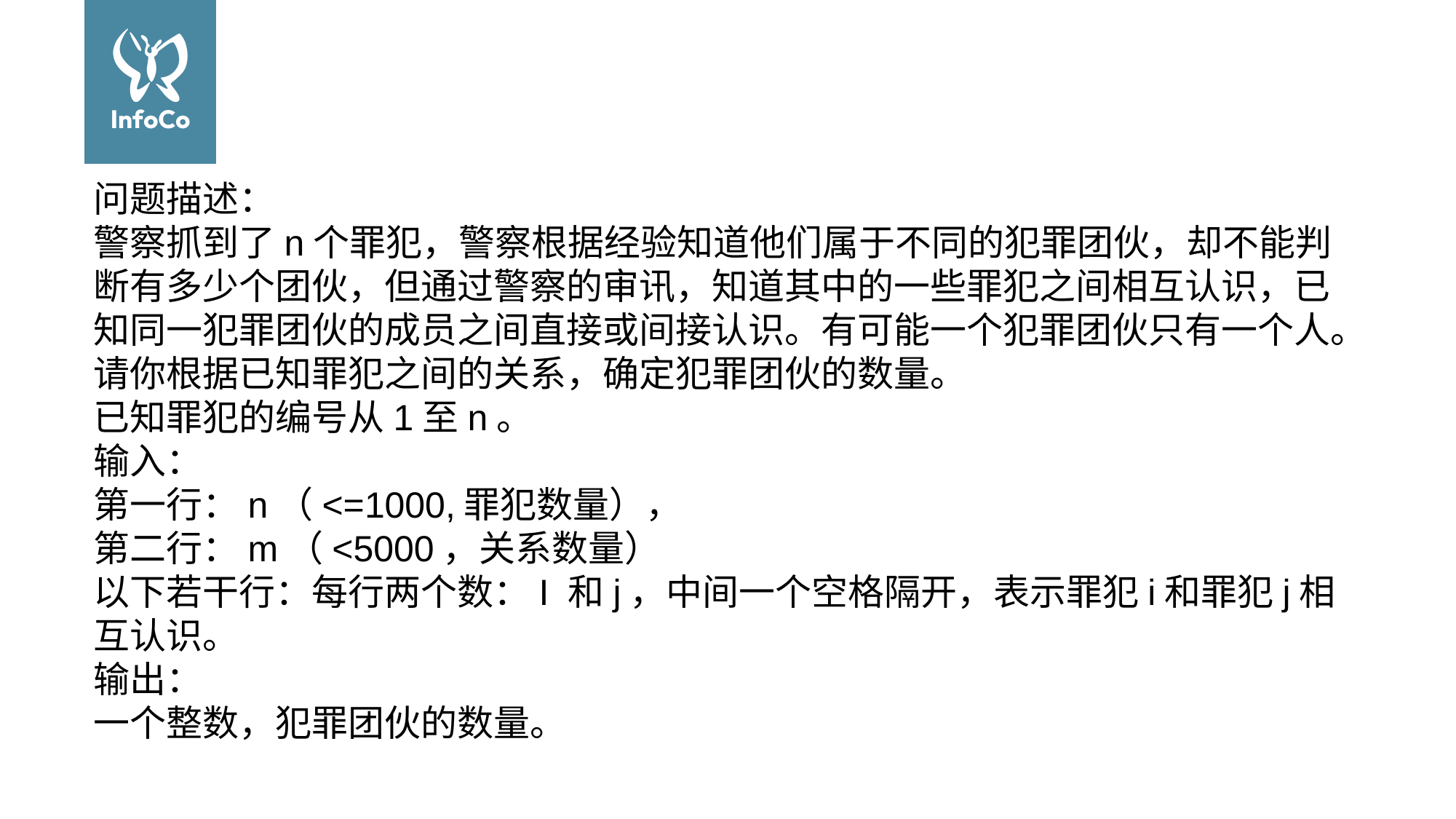

#
问题描述：
警察抓到了n个罪犯，警察根据经验知道他们属于不同的犯罪团伙，却不能判断有多少个团伙，但通过警察的审讯，知道其中的一些罪犯之间相互认识，已知同一犯罪团伙的成员之间直接或间接认识。有可能一个犯罪团伙只有一个人。请你根据已知罪犯之间的关系，确定犯罪团伙的数量。
已知罪犯的编号从1至n。
输入：
第一行：n（<=1000,罪犯数量），
第二行：m（<5000，关系数量）
以下若干行：每行两个数：I 和j，中间一个空格隔开，表示罪犯i和罪犯j相互认识。
输出：
一个整数，犯罪团伙的数量。